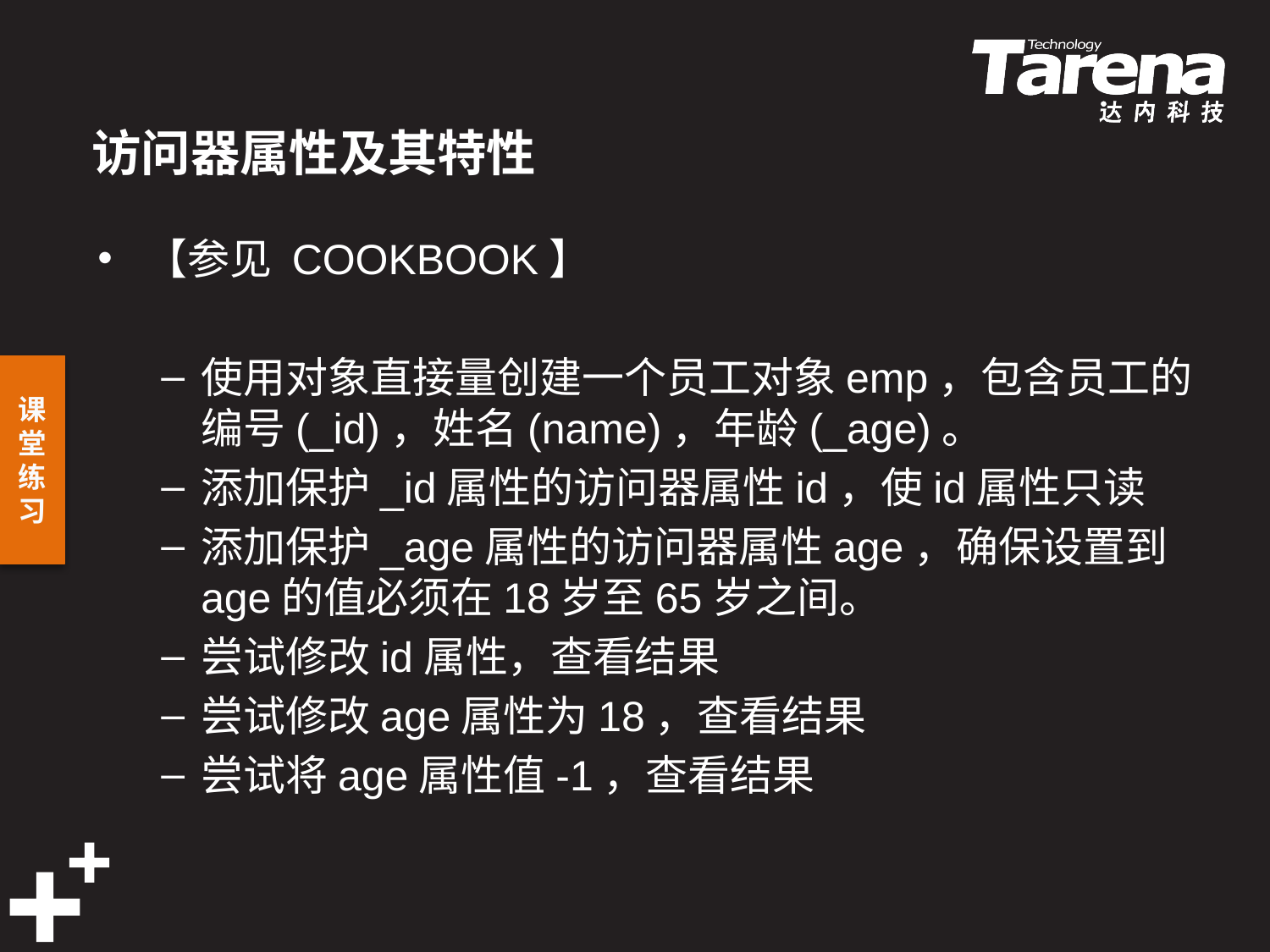

# 访问器属性及其特性
【参见 COOKBOOK】

使用对象直接量创建一个员工对象emp，包含员工的编号(_id)，姓名(name)，年龄(_age)。
添加保护_id属性的访问器属性id，使id属性只读
添加保护_age属性的访问器属性age，确保设置到age的值必须在18岁至65岁之间。
尝试修改id属性，查看结果
尝试修改age属性为18，查看结果
尝试将age属性值-1，查看结果